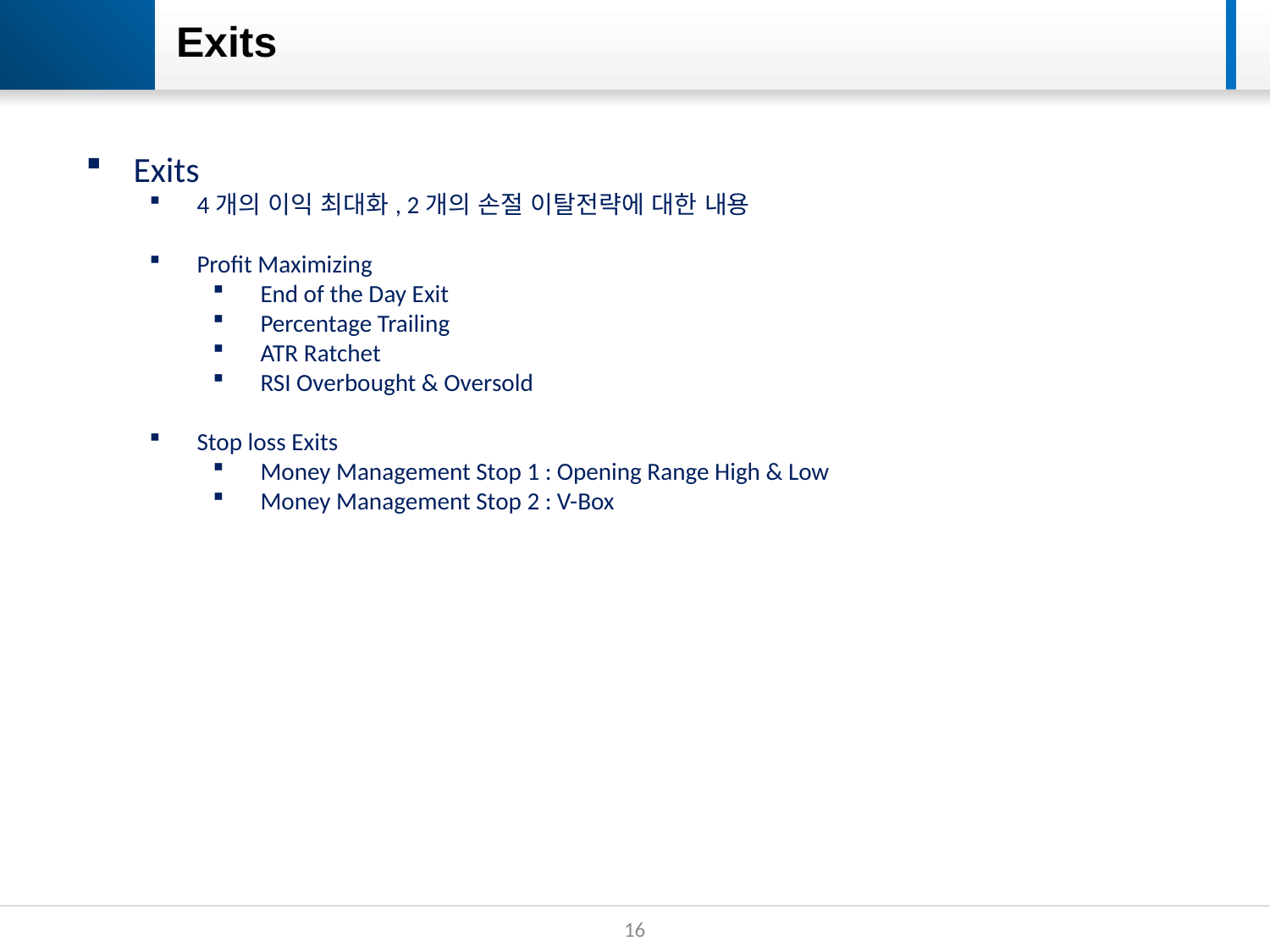

# Exits
Exits
4개의 이익 최대화, 2개의 손절 이탈전략에 대한 내용

Profit Maximizing
End of the Day Exit
Percentage Trailing
ATR Ratchet
RSI Overbought & Oversold

Stop loss Exits
Money Management Stop 1 : Opening Range High & Low
Money Management Stop 2 : V-Box